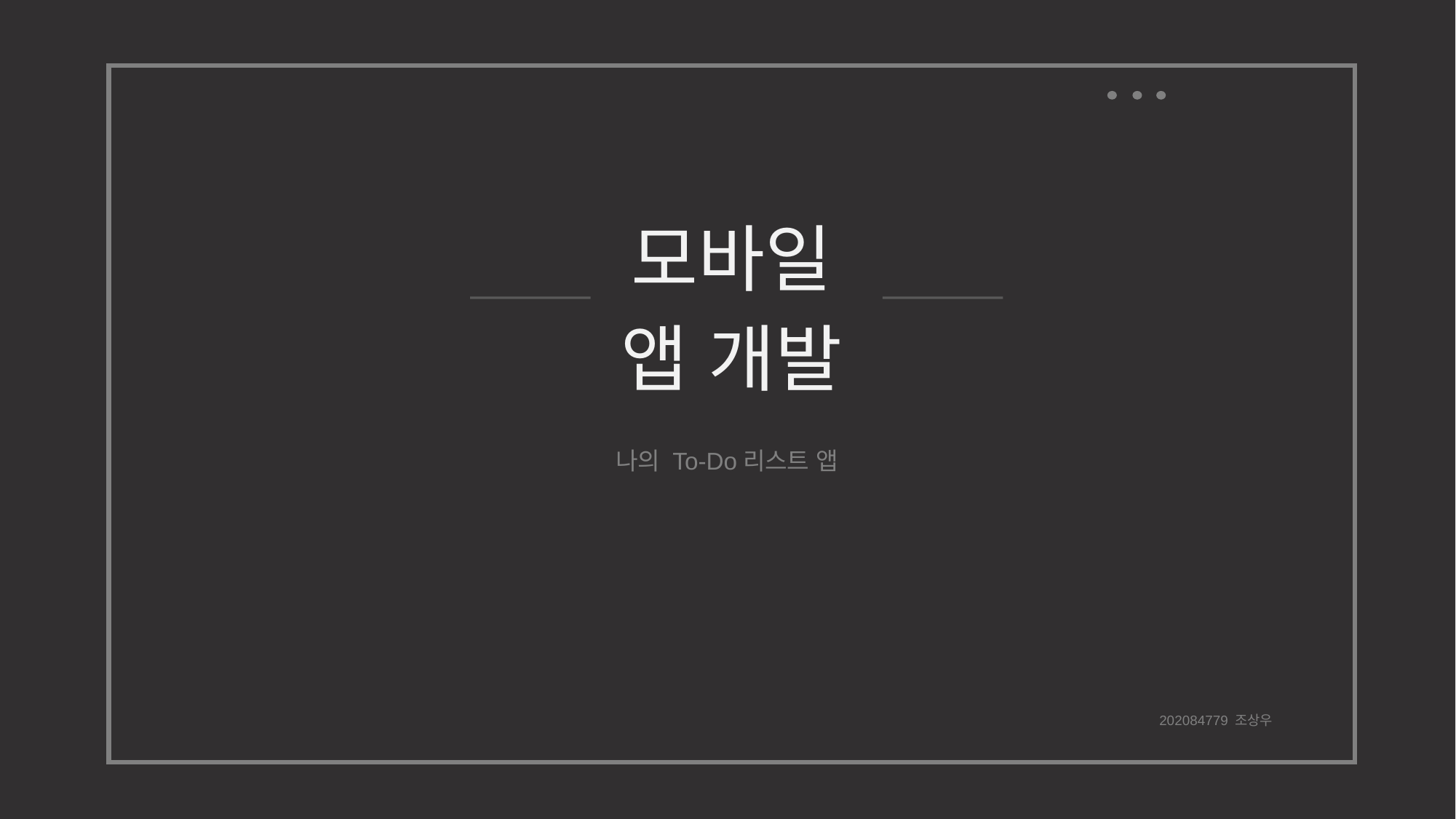

모바일
앱 개발
나의 To-Do리스트 앱
202084779 조상우